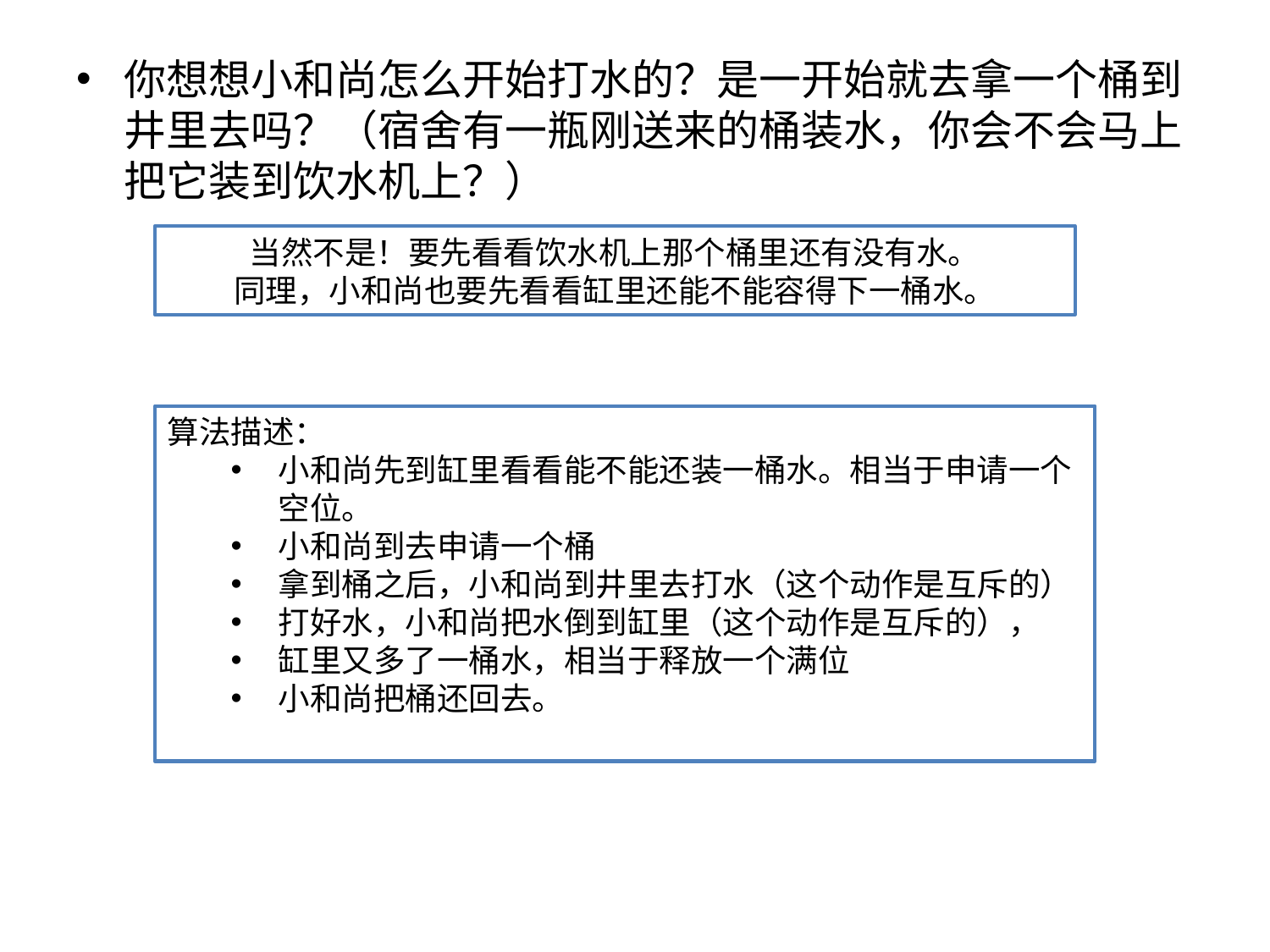

你想想小和尚怎么开始打水的？是一开始就去拿一个桶到井里去吗？（宿舍有一瓶刚送来的桶装水，你会不会马上把它装到饮水机上？）

当然不是！要先看看饮水机上那个桶里还有没有水。
同理，小和尚也要先看看缸里还能不能容得下一桶水。
算法描述：
小和尚先到缸里看看能不能还装一桶水。相当于申请一个空位。
小和尚到去申请一个桶
拿到桶之后，小和尚到井里去打水（这个动作是互斥的）
打好水，小和尚把水倒到缸里（这个动作是互斥的），
缸里又多了一桶水，相当于释放一个满位
小和尚把桶还回去。